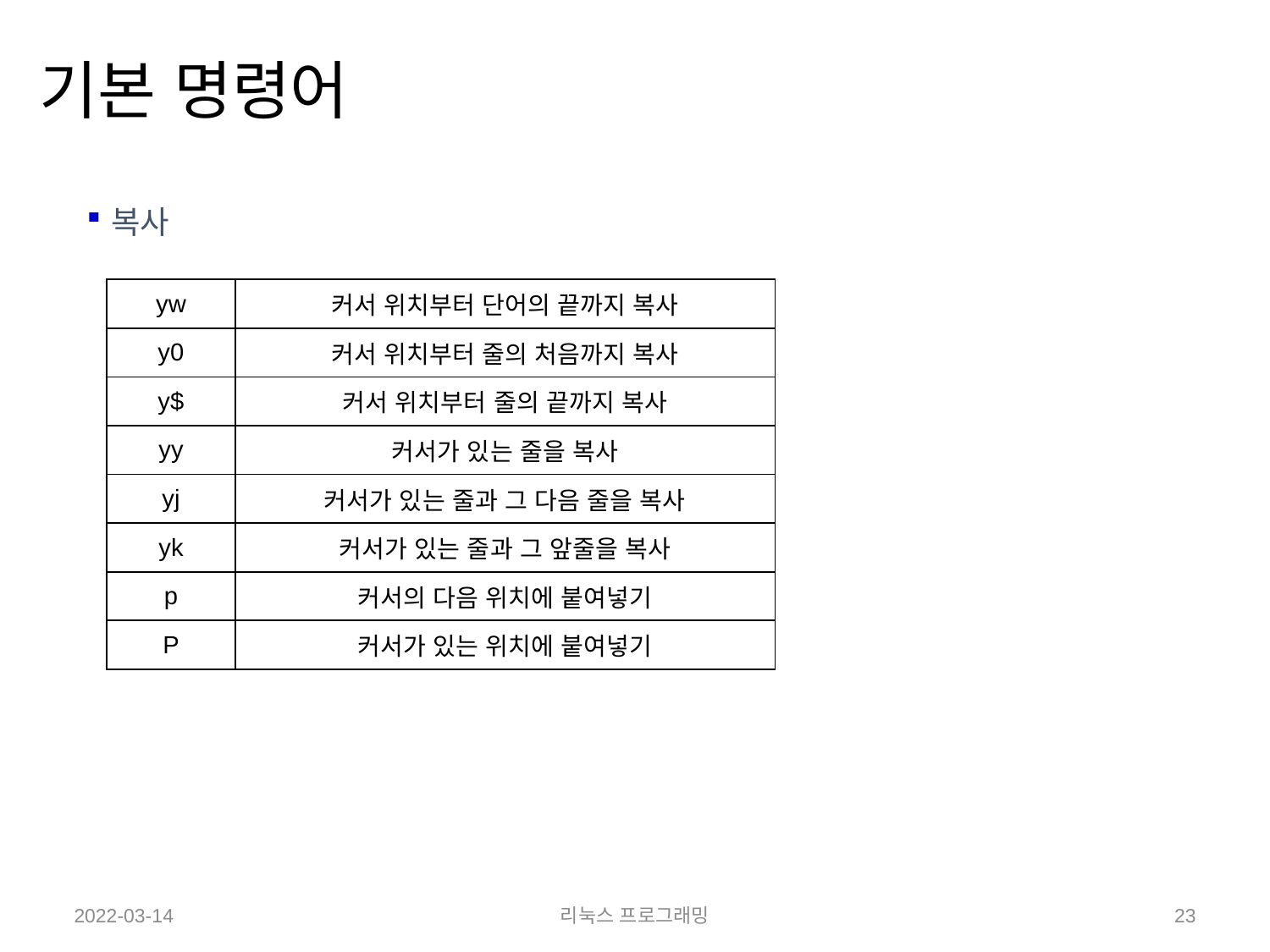

# 기본 명령어
복사
| yw | 커서 위치부터 단어의 끝까지 복사 |
| --- | --- |
| y0 | 커서 위치부터 줄의 처음까지 복사 |
| y$ | 커서 위치부터 줄의 끝까지 복사 |
| yy | 커서가 있는 줄을 복사 |
| yj | 커서가 있는 줄과 그 다음 줄을 복사 |
| yk | 커서가 있는 줄과 그 앞줄을 복사 |
| p | 커서의 다음 위치에 붙여넣기 |
| P | 커서가 있는 위치에 붙여넣기 |
2022-03-14
리눅스 프로그래밍
23